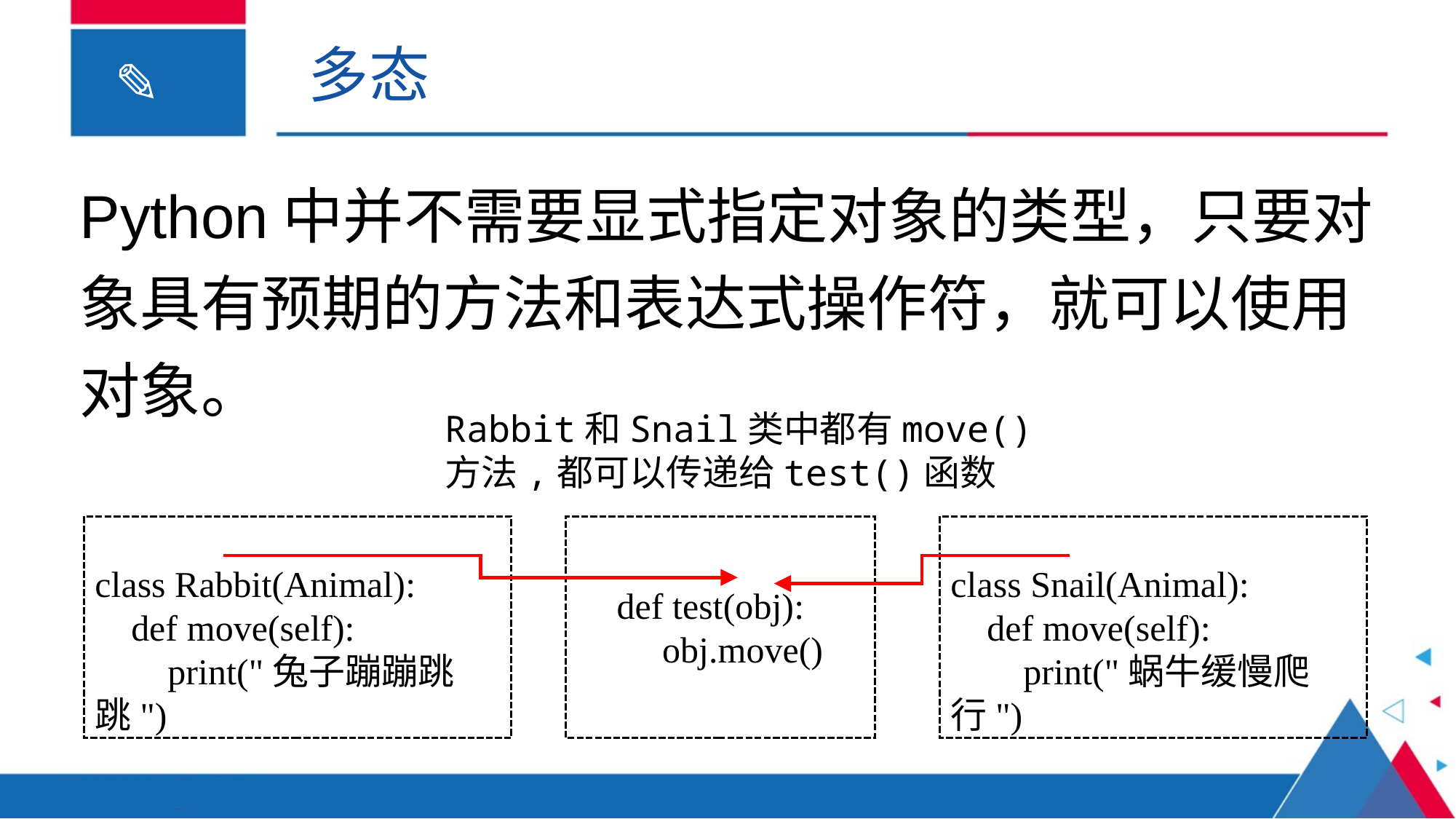

多态
Python中并不需要显式指定对象的类型，只要对象具有预期的方法和表达式操作符，就可以使用对象。
Rabbit和Snail类中都有move()方法,都可以传递给test()函数

class Rabbit(Animal):
    def move(self):
        print("兔子蹦蹦跳跳")
class Snail(Animal):
    def move(self):
        print("蜗牛缓慢爬行")
def test(obj):
     obj.move()